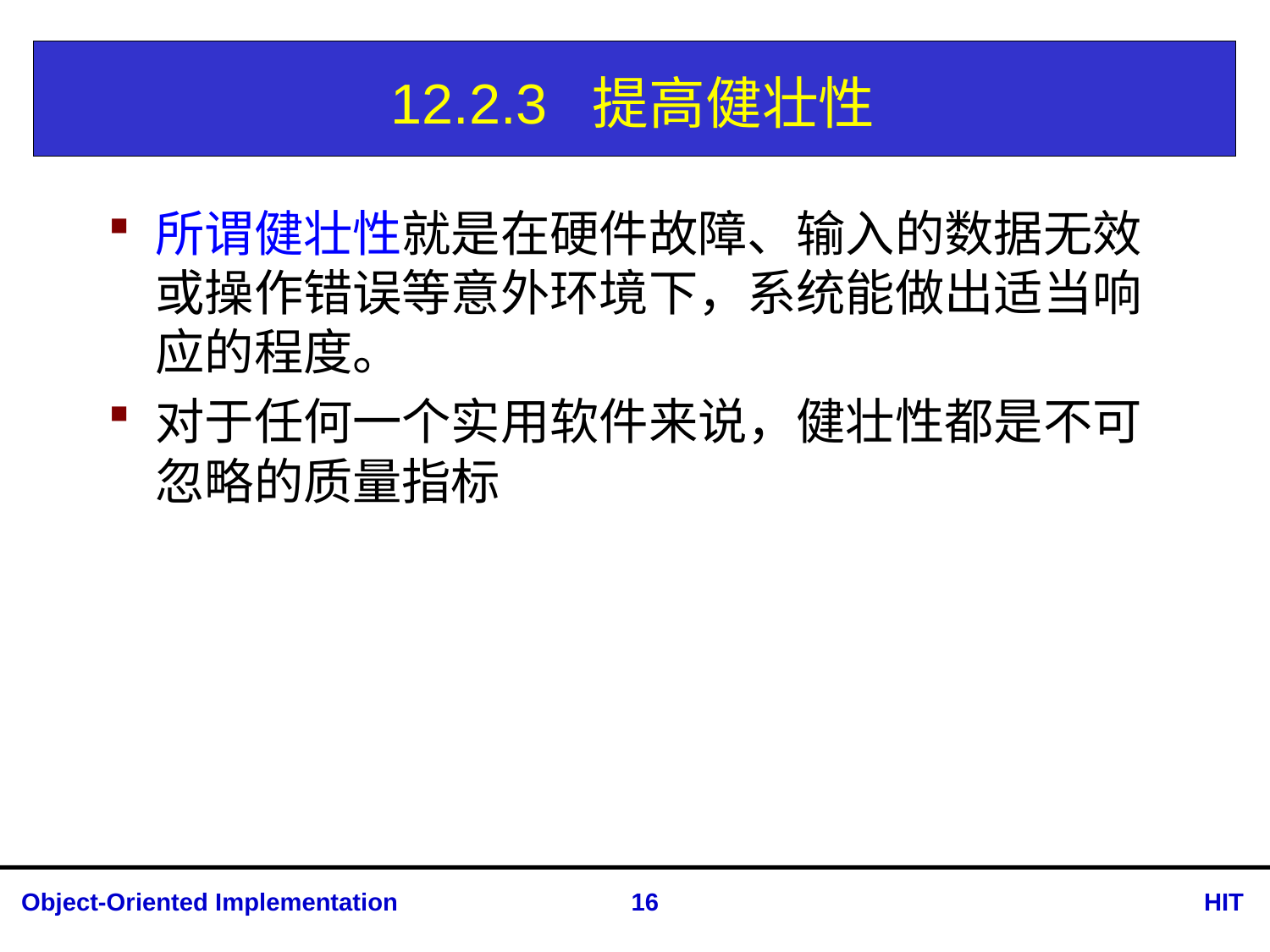

# 12.2.3  提高健壮性
所谓健壮性就是在硬件故障、输入的数据无效或操作错误等意外环境下，系统能做出适当响应的程度。
对于任何一个实用软件来说，健壮性都是不可忽略的质量指标